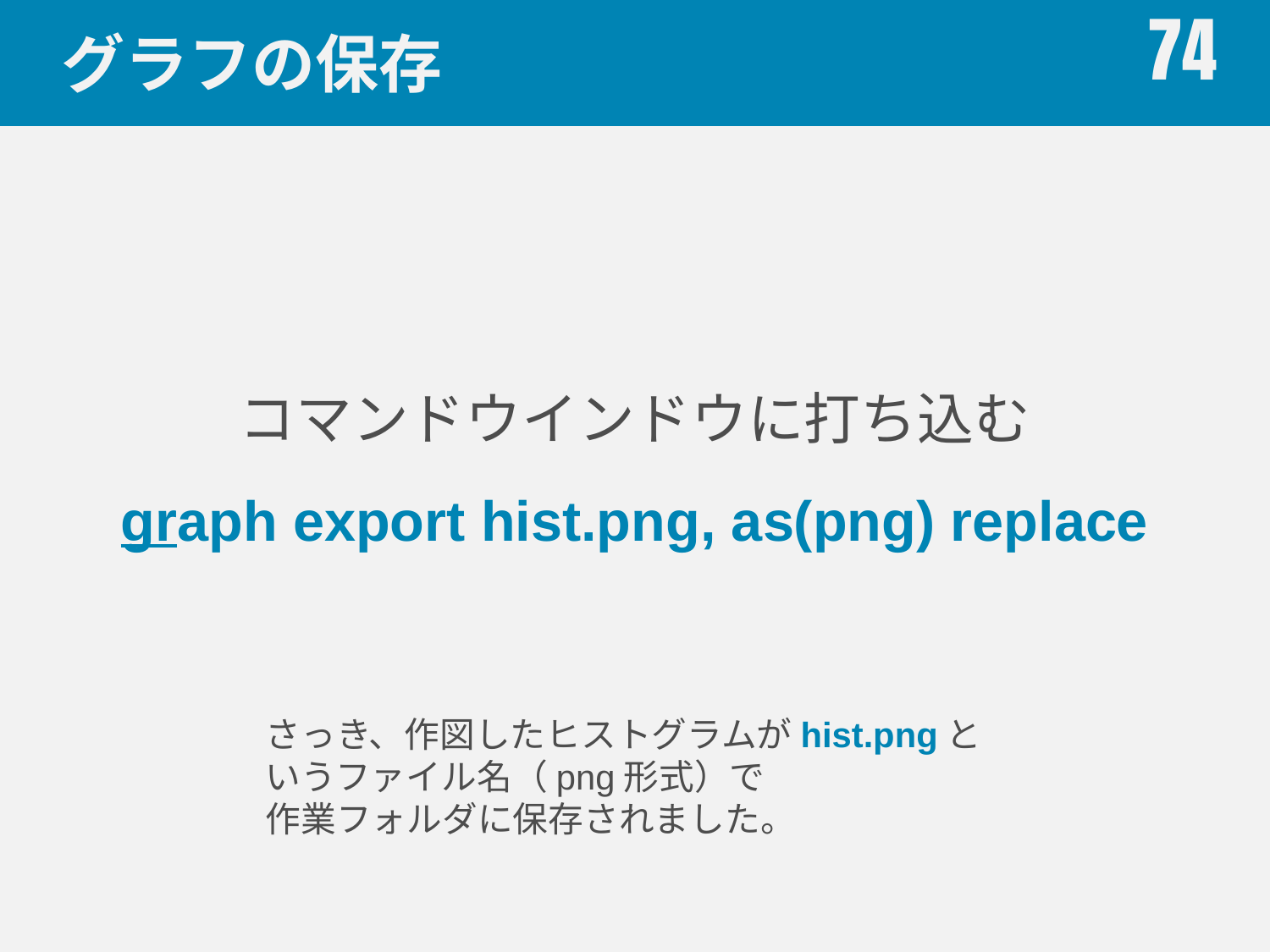

# グラフの保存
 74
コマンドウインドウに打ち込む
graph export hist.png, as(png) replace
さっき、作図したヒストグラムがhist.pngというファイル名（png形式）で
作業フォルダに保存されました。